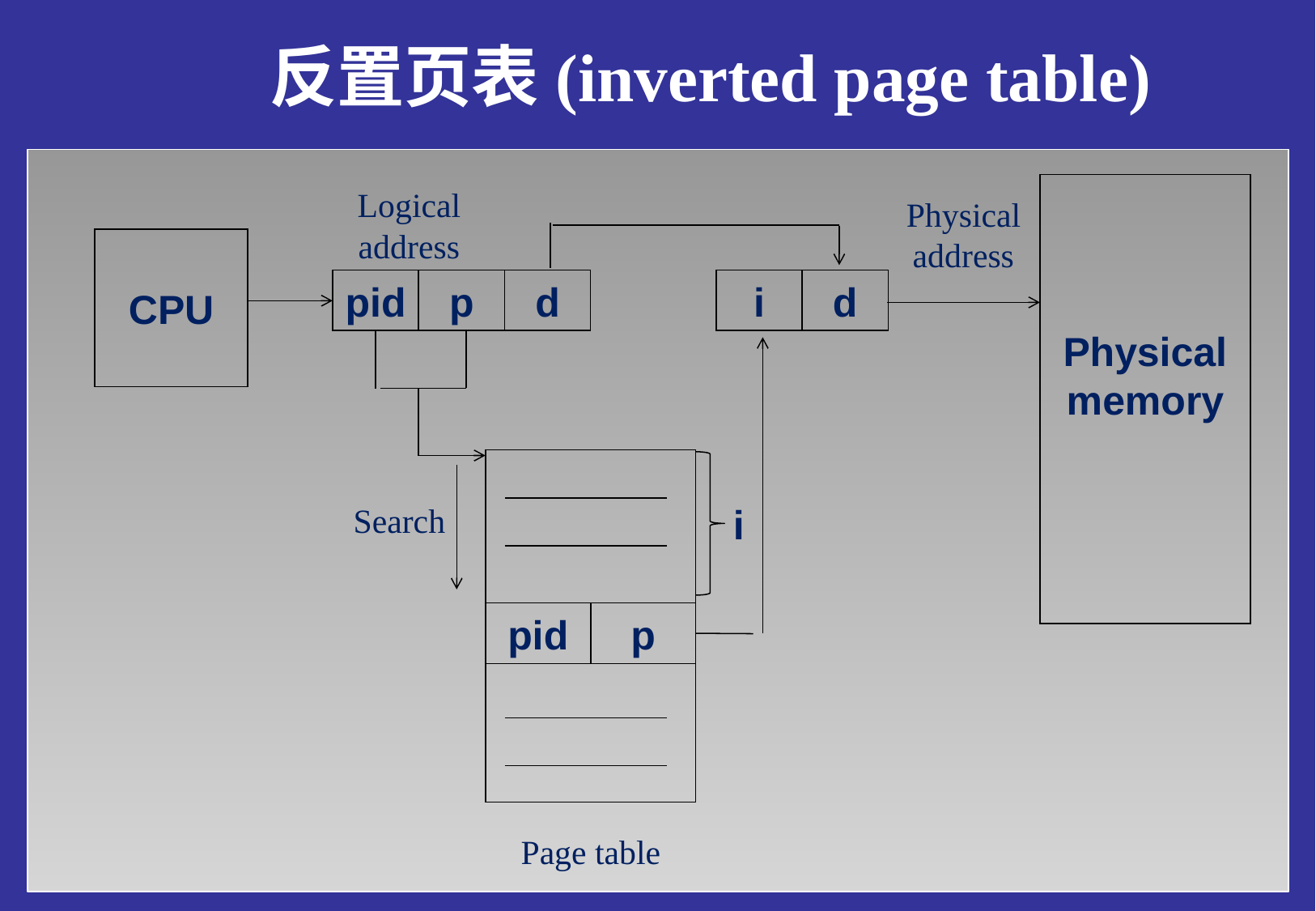

反置页表(inverted page table)

Physical
memory

Logical
address
Physical
address

CPU

pid
p
d
i
d

pid
p

Search
i
Page table